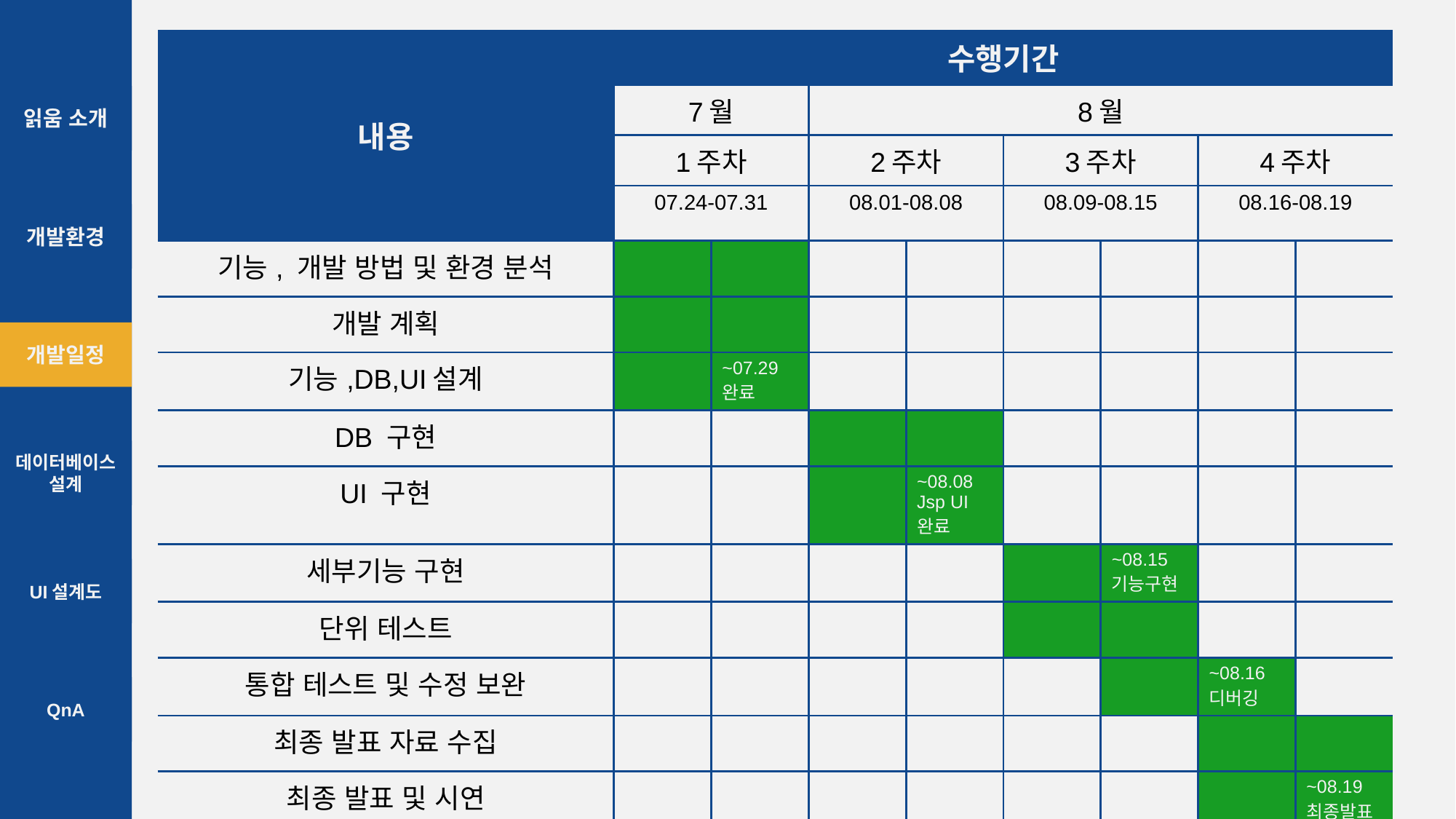

| 내용 | 수행기간 |  |  |  |  |  |  |  |
| --- | --- | --- | --- | --- | --- | --- | --- | --- |
|  | 7월 |  | 8월 |  |  |  |  |  |
|  | 1주차 |  | 2주차 |  | 3주차 |  | 4주차 |  |
|  | 07.24-07.31 |  | 08.01-08.08 |  | 08.09-08.15 |  | 08.16-08.19 |  |
| 기능, 개발 방법 및 환경 분석 |  |  |  |  |  |  |  |  |
| 개발 계획 |  |  |  |  |  |  |  |  |
| 기능,DB,UI설계 |  | ~07.29 완료 |  |  |  |  |  |  |
| DB 구현 |  |  |  |  |  |  |  |  |
| UI 구현 |  |  |  | ~08.08 Jsp UI 완료 |  |  |  |  |
| 세부기능 구현 |  |  |  |  |  | ~08.15 기능구현 |  |  |
| 단위 테스트 |  |  |  |  |  |  |  |  |
| 통합 테스트 및 수정 보완 |  |  |  |  |  |  | ~08.16 디버깅 |  |
| 최종 발표 자료 수집 |  |  |  |  |  |  |  |  |
| 최종 발표 및 시연 |  |  |  |  |  |  |  | ~08.19 최종발표 |
읽움 소개
개발환경
개발일정
데이터베이스 설계
UI설계도
QnA